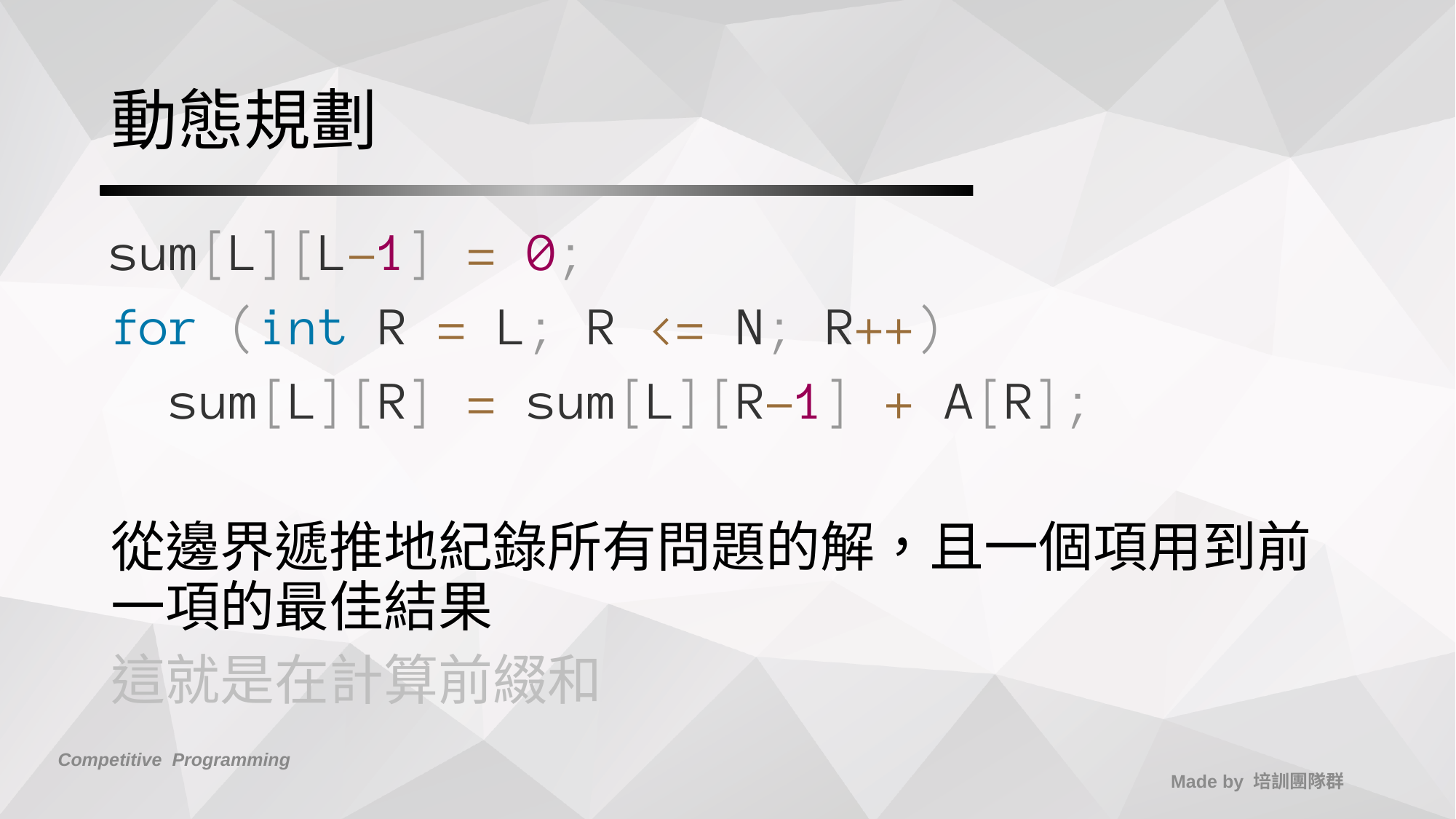

# 動態規劃
sum[L][L-1] = 0;
for (int R = L; R <= N; R++)
  sum[L][R] = sum[L][R-1] + A[R];

從邊界遞推地紀錄所有問題的解，且一個項用到前一項的最佳結果
這就是在計算前綴和